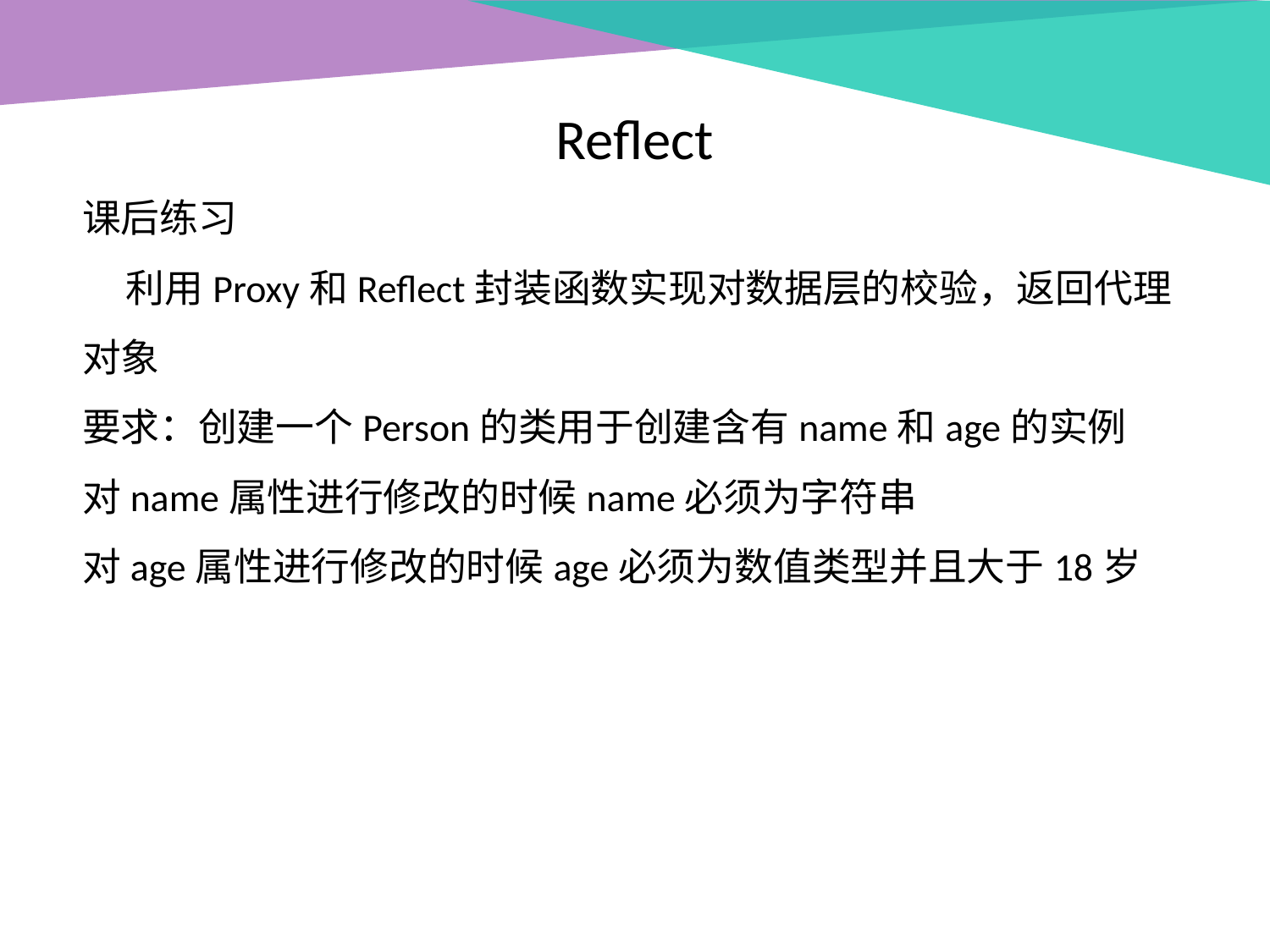

Reflect
课后练习
    利用Proxy和Reflect封装函数实现对数据层的校验，返回代理对象
要求：创建一个Person的类用于创建含有name和age的实例
对name属性进行修改的时候name必须为字符串
对age属性进行修改的时候age必须为数值类型并且大于18岁